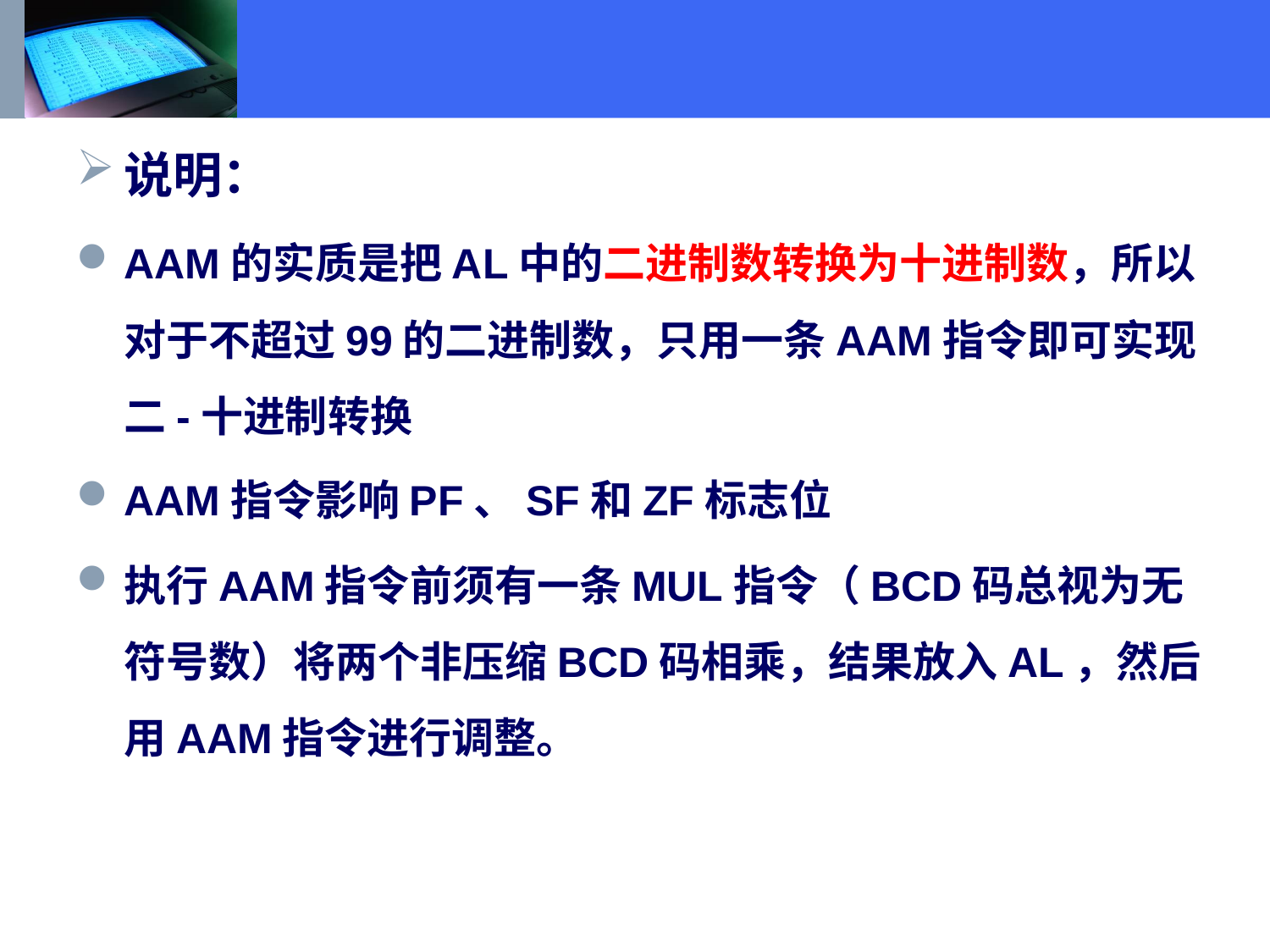

说明：
AAM的实质是把AL中的二进制数转换为十进制数，所以对于不超过99的二进制数，只用一条AAM指令即可实现二-十进制转换
AAM指令影响PF、SF和ZF标志位
执行AAM指令前须有一条MUL指令（BCD码总视为无符号数）将两个非压缩BCD码相乘，结果放入AL，然后用AAM指令进行调整。